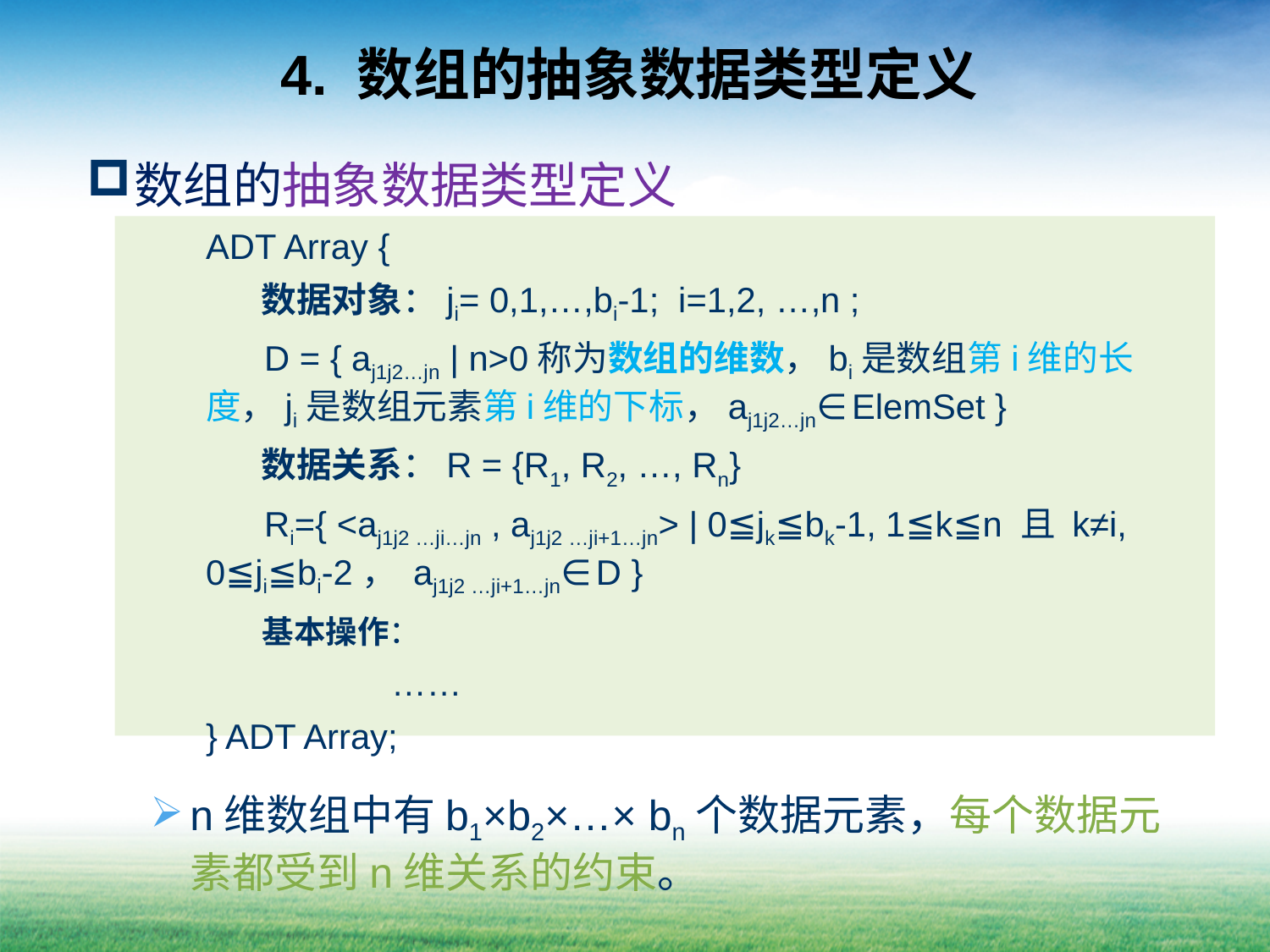

# 4. 数组的抽象数据类型定义
数组的抽象数据类型定义
ADT Array {
      数据对象：ji= 0,1,…,bi-1;  i=1,2, …,n ;
      D = { aj1j2…jn | n>0称为数组的维数，bi是数组第i维的长度，ji是数组元素第i维的下标，aj1j2…jn∈ElemSet }
      数据关系：R = {R1, R2, …, Rn}
      Ri={ <aj1j2 …ji…jn , aj1j2 …ji+1…jn> | 0≦jk≦bk-1, 1≦k≦n 且 k≠i, 0≦ji≦bi-2， aj1j2 …ji+1…jn∈D }
      基本操作：
	      ……
} ADT Array;
n维数组中有b1×b2×…× bn个数据元素，每个数据元素都受到n维关系的约束。